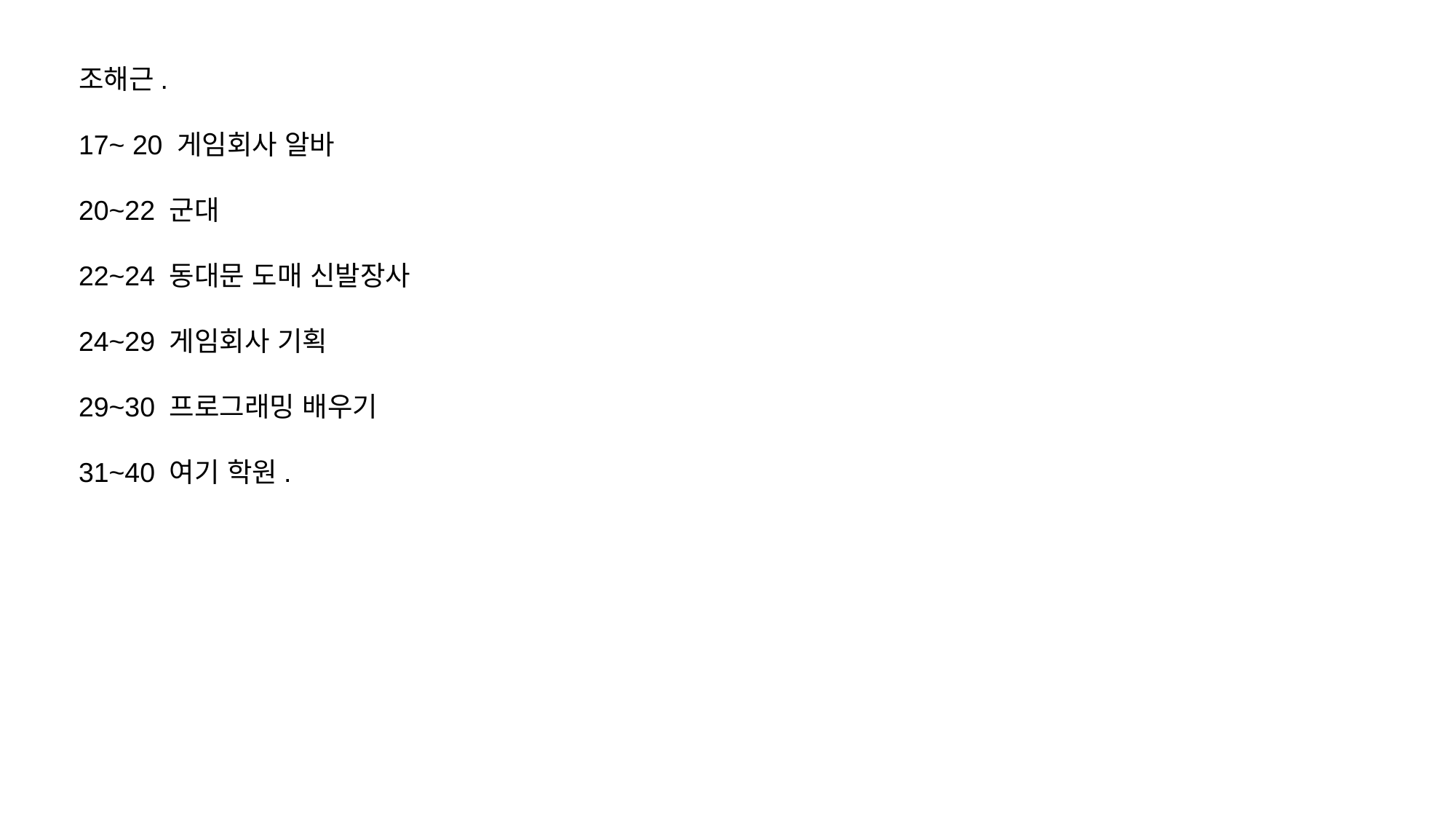

조해근.

17~ 20 게임회사 알바

20~22 군대

22~24 동대문 도매 신발장사

24~29 게임회사 기획

29~30 프로그래밍 배우기

31~40 여기 학원.